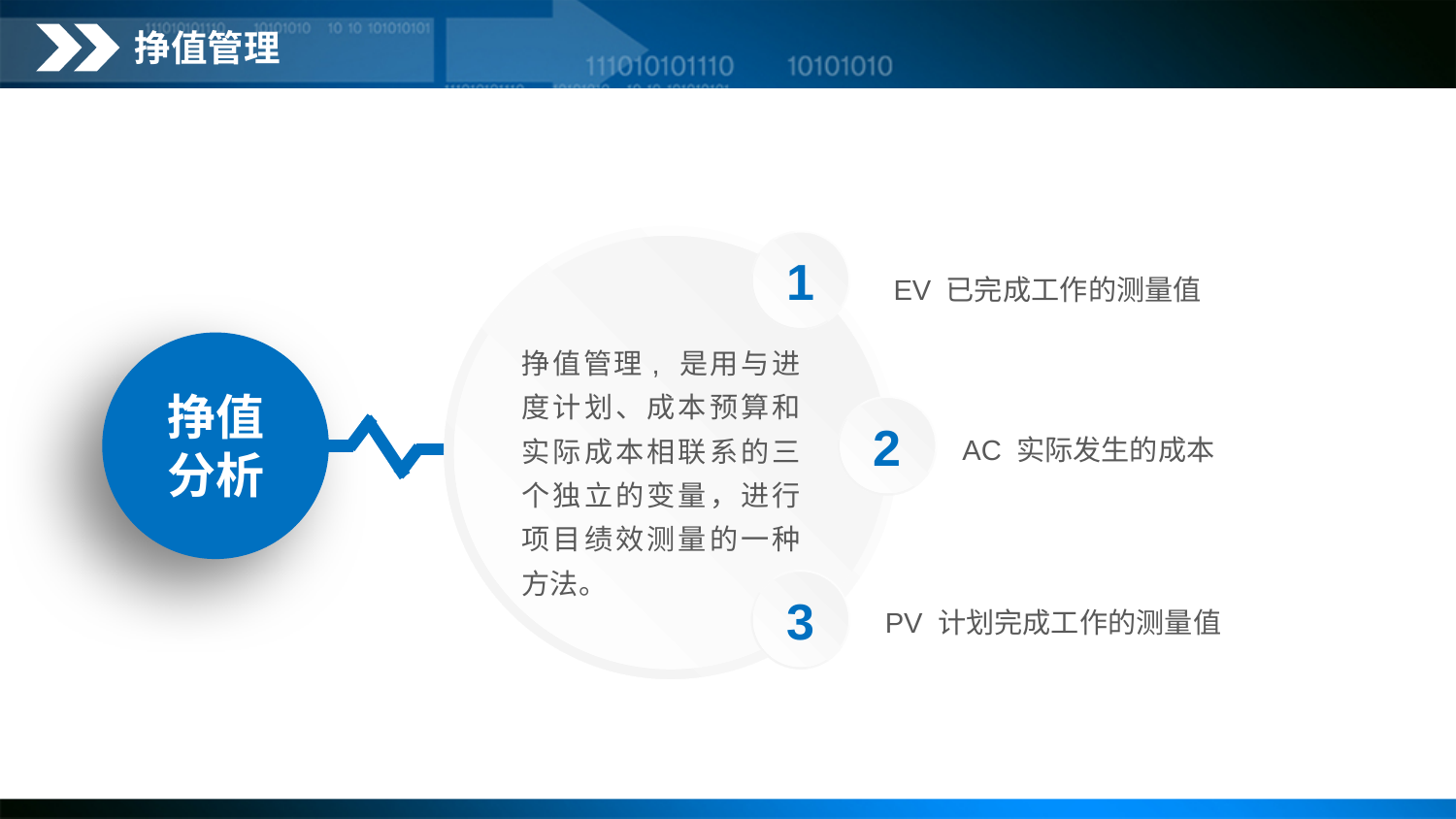

挣值管理

1
EV 已完成工作的测量值

挣值管理, 是用与进度计划、成本预算和实际成本相联系的三个独立的变量，进行项目绩效测量的一种方法。
挣值
分析

2
AC 实际发生的成本

3
PV 计划完成工作的测量值